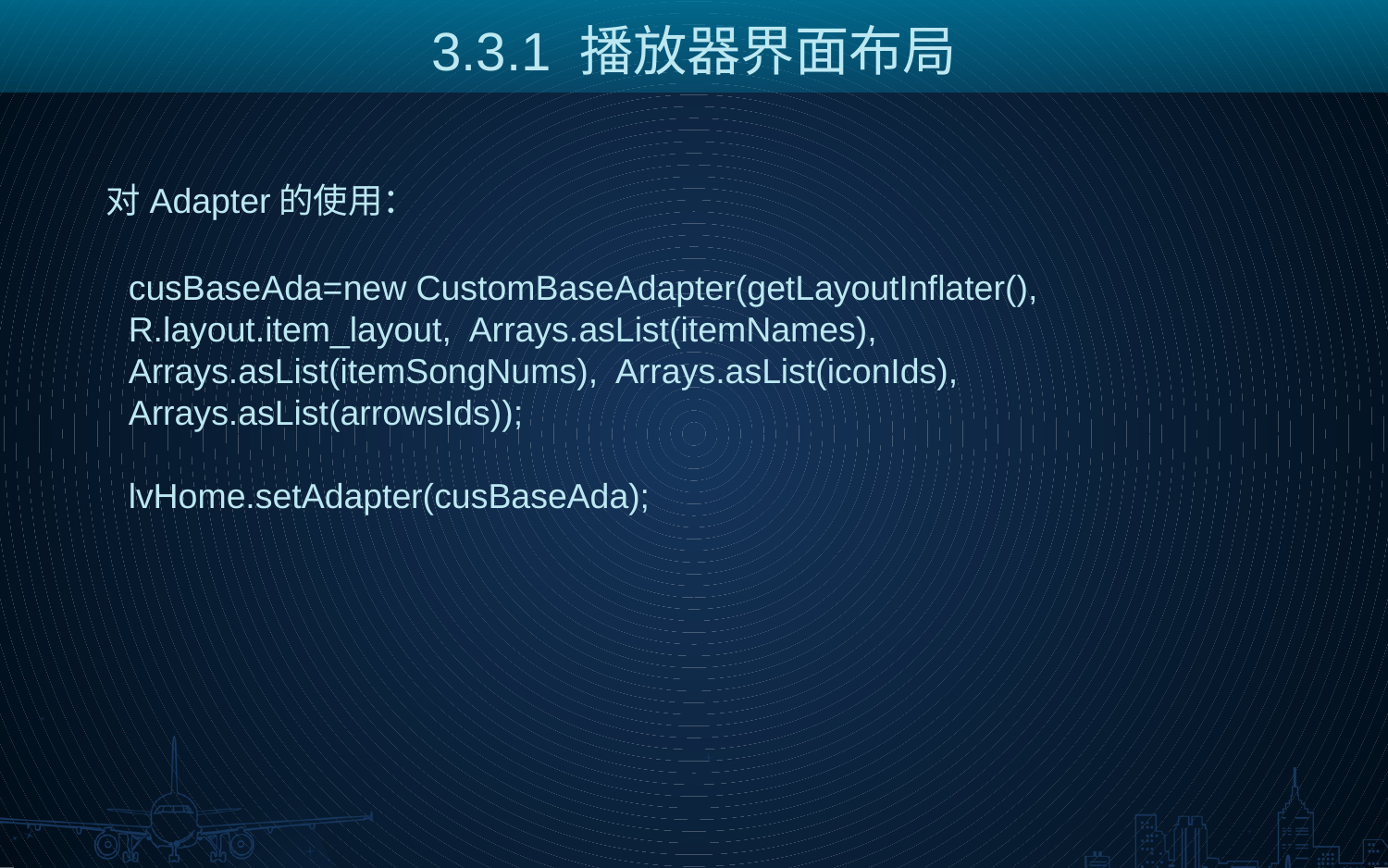

3.3.1 播放器界面布局
对Adapter的使用：
cusBaseAda=new CustomBaseAdapter(getLayoutInflater(), R.layout.item_layout,  Arrays.asList(itemNames), Arrays.asList(itemSongNums),  Arrays.asList(iconIds), Arrays.asList(arrowsIds));

lvHome.setAdapter(cusBaseAda);